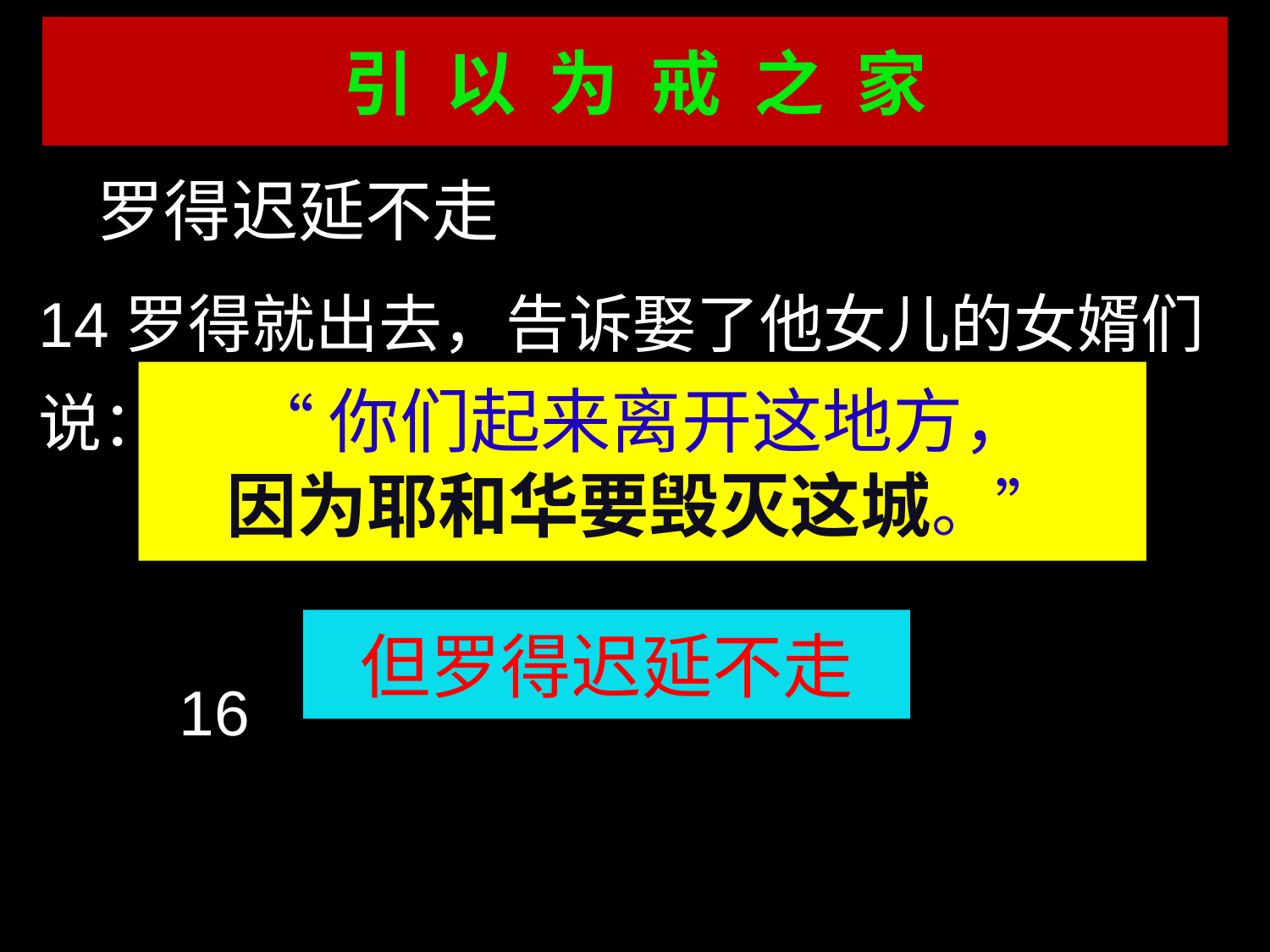

引  以  为  戒  之  家
#
   罗得迟延不走
14罗得就出去，告诉娶了他女儿的女婿们说：

        16
“你们起来离开这地方，
因为耶和华要毁灭这城。”
但罗得迟延不走
21